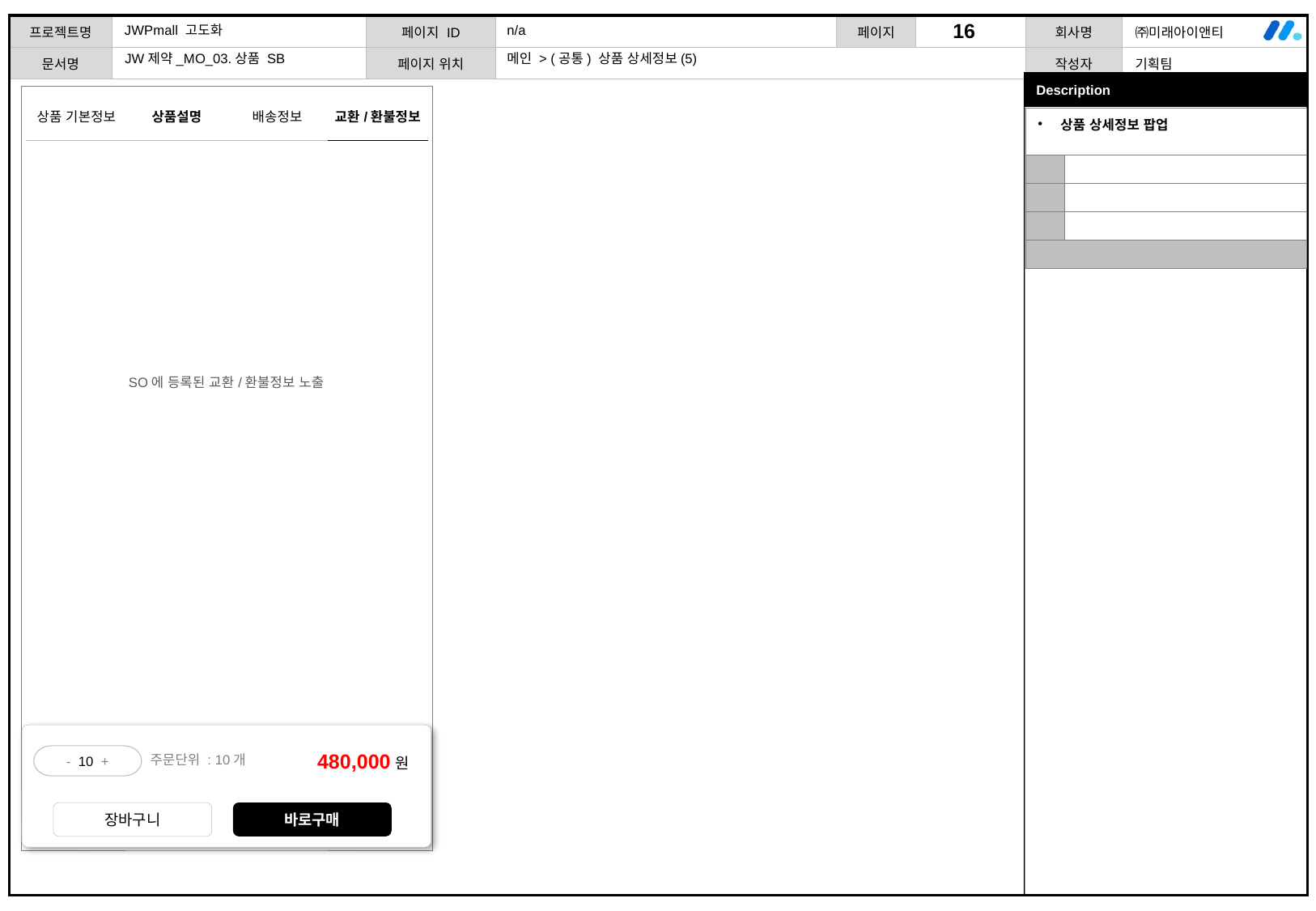

JWPmall 고도화
n/a
JW제약_MO_03.상품 SB
메인 > (공통) 상품 상세정보(5)
| 상품 기본정보 | 상품설명 | 배송정보 | 교환/환불정보 |
| --- | --- | --- | --- |
| 상품 상세정보 팝업 |  |
| --- | --- |
|  |  |
|  |  |
|  |  |
|  |  |
| SO에 등록된 교환/환불정보 노출 |
| --- |

480,000원
-  10  +
주문단위 : 10개
바로구매
장바구니